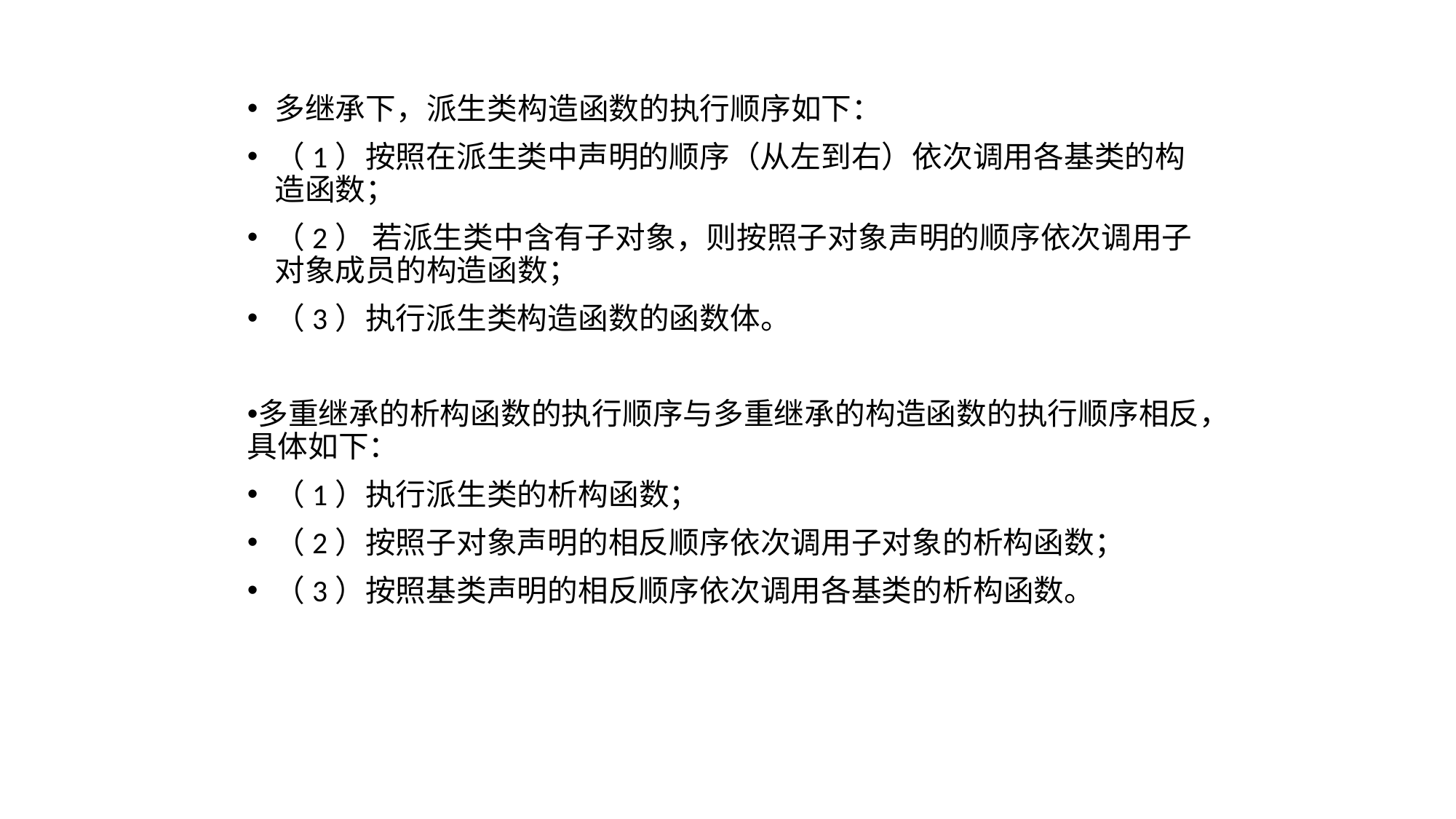

多继承下，派生类构造函数的执行顺序如下：
（1）按照在派生类中声明的顺序（从左到右）依次调用各基类的构造函数；
（2） 若派生类中含有子对象，则按照子对象声明的顺序依次调用子对象成员的构造函数；
（3）执行派生类构造函数的函数体。

多重继承的析构函数的执行顺序与多重继承的构造函数的执行顺序相反，具体如下：
（1）执行派生类的析构函数；
（2）按照子对象声明的相反顺序依次调用子对象的析构函数；
（3）按照基类声明的相反顺序依次调用各基类的析构函数。